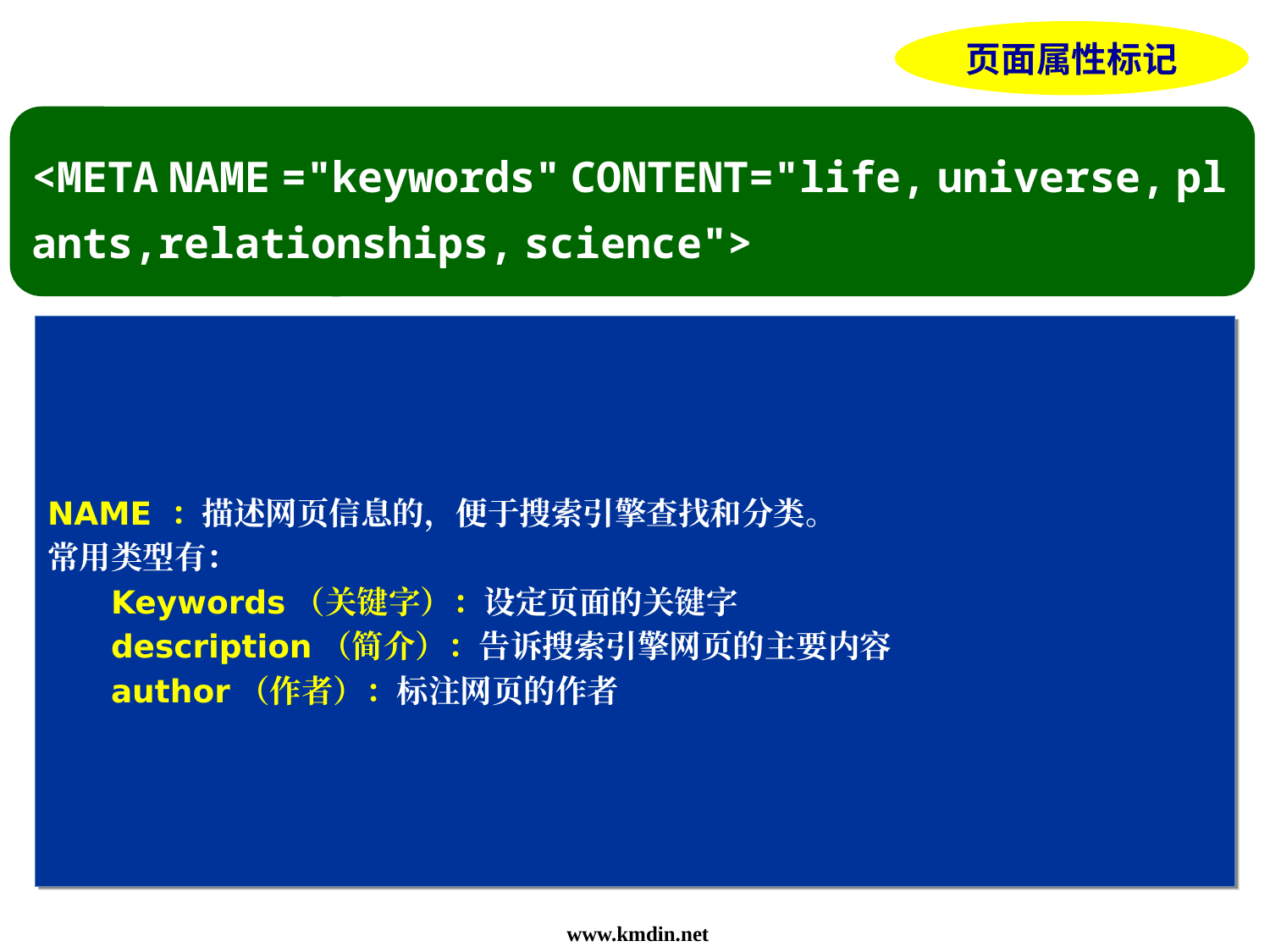

23
页面属性标记
<META NAME ="keywords" CONTENT="life, universe, plants,relationships, science">
NAME ：描述网页信息的，便于搜索引擎查找和分类。
常用类型有：
Keywords（关键字）：设定页面的关键字
description（简介）：告诉搜索引擎网页的主要内容
author（作者）：标注网页的作者